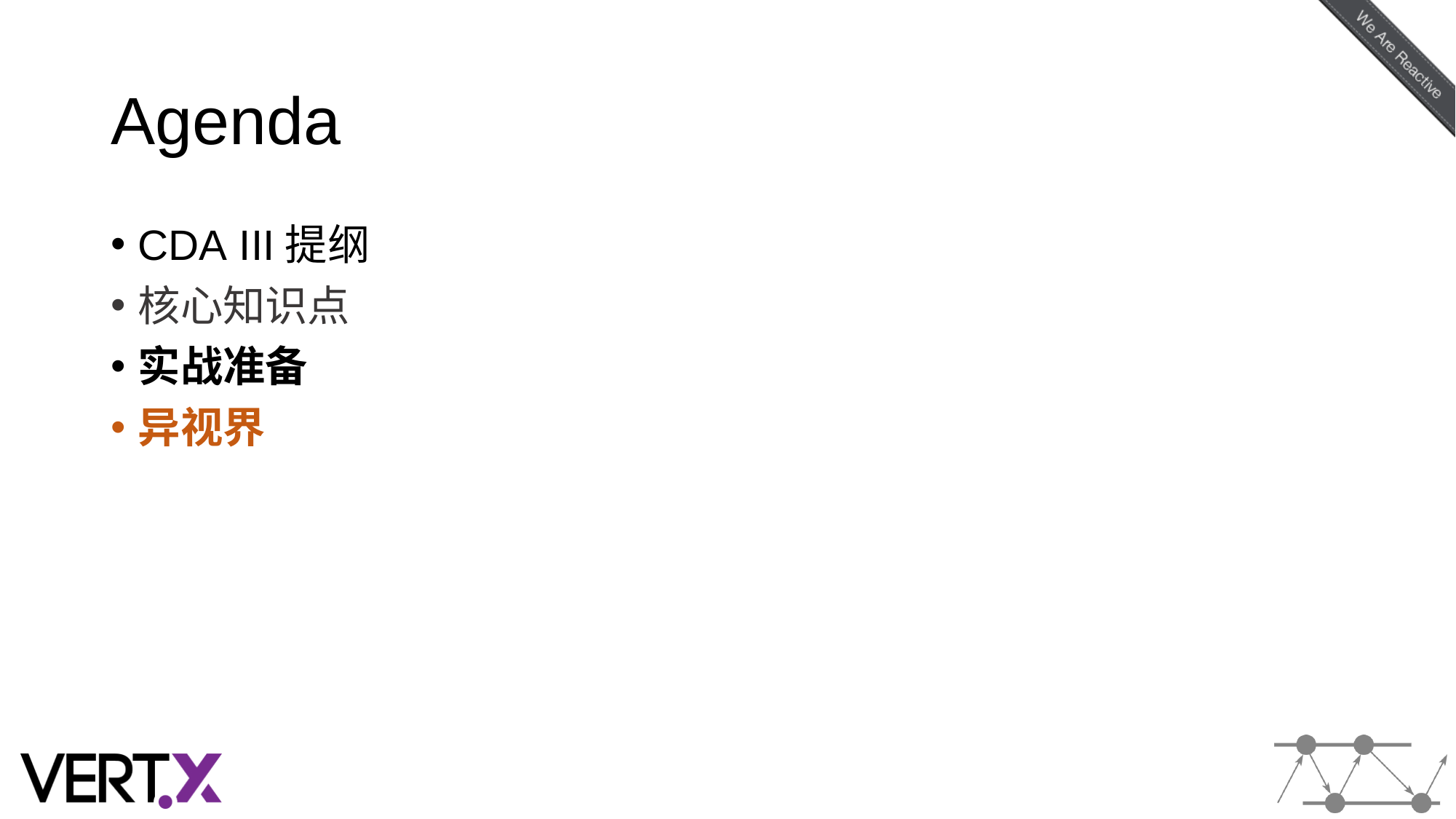

# Agenda
CDA III提纲
核心知识点
实战准备
异视界